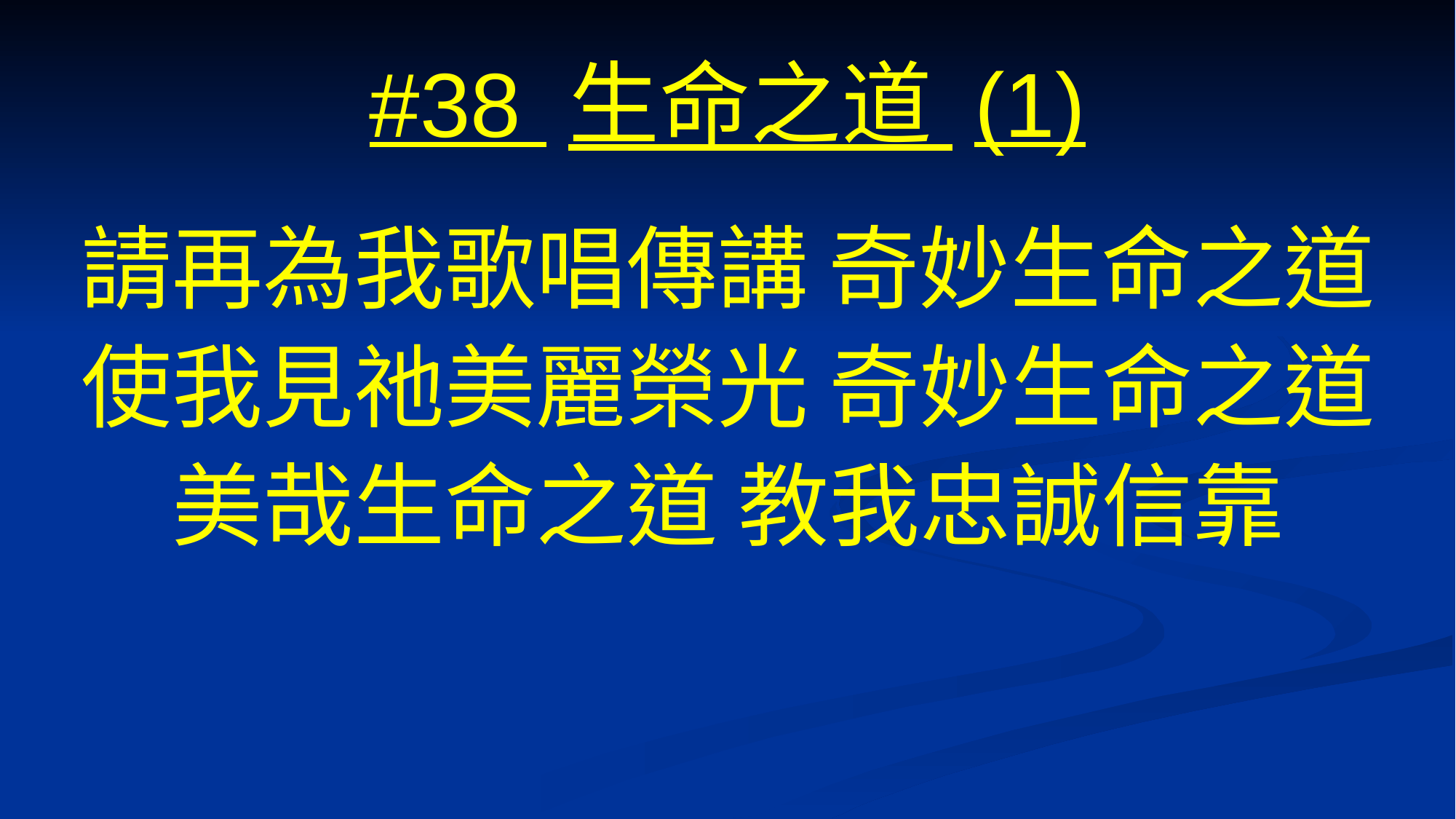

# #38 生命之道 (1)
請再為我歌唱傳講 奇妙生命之道
使我見祂美麗榮光 奇妙生命之道
美哉生命之道 教我忠誠信靠